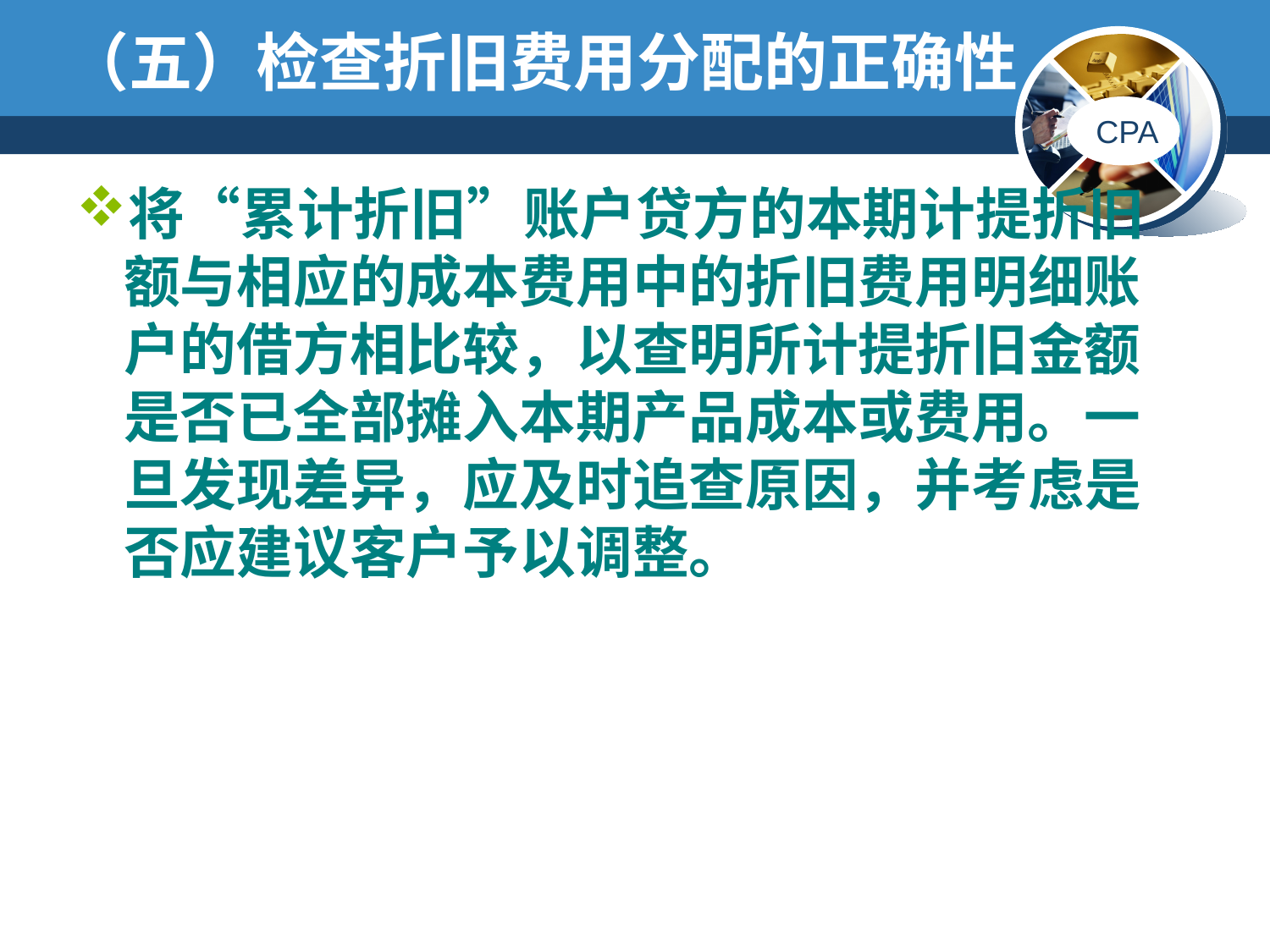

# （五）检查折旧费用分配的正确性
将“累计折旧”账户贷方的本期计提折旧额与相应的成本费用中的折旧费用明细账户的借方相比较，以查明所计提折旧金额是否已全部摊入本期产品成本或费用。一旦发现差异，应及时追查原因，并考虑是否应建议客户予以调整。